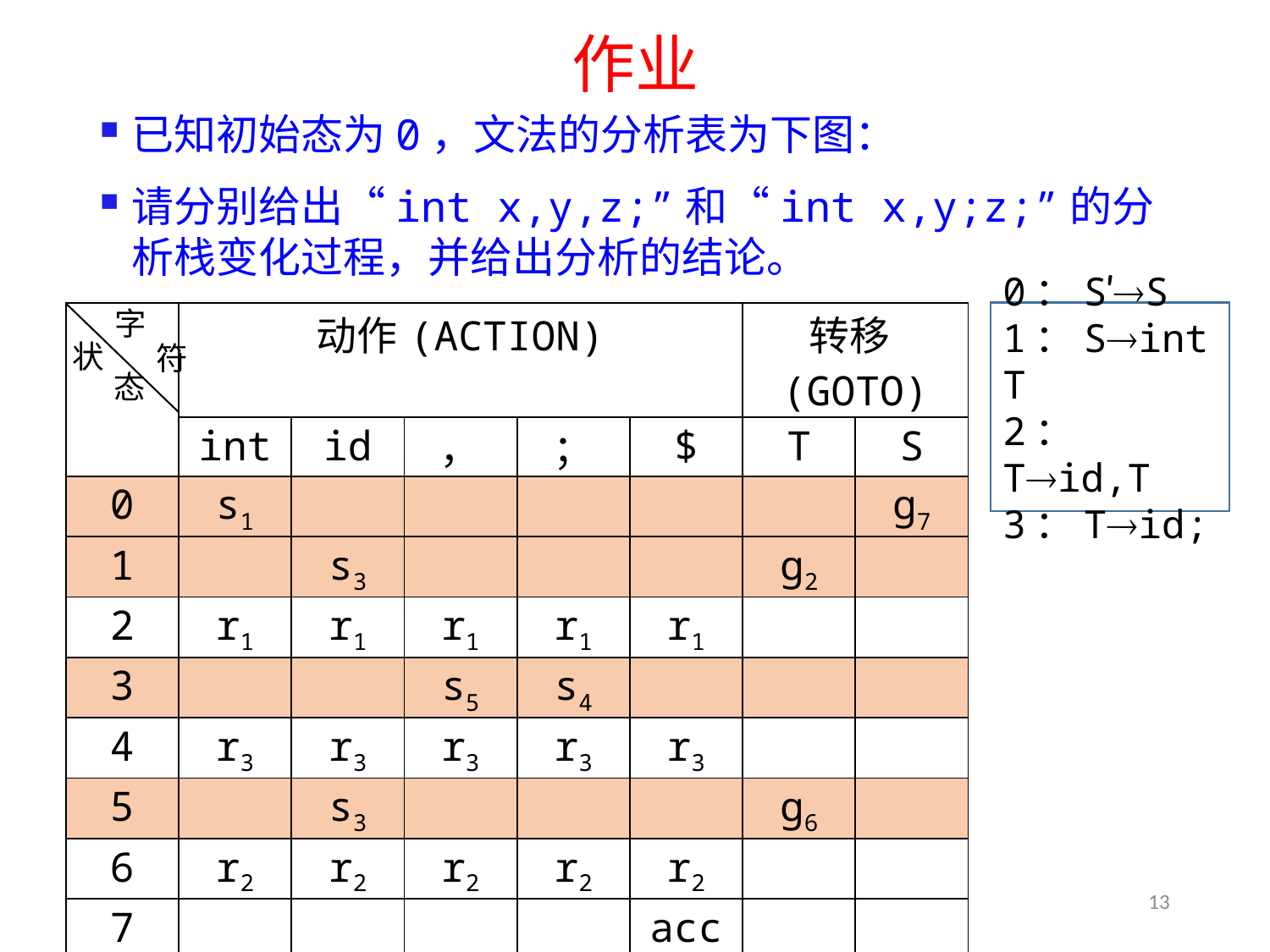

# 作业
已知初始态为0，文法的分析表为下图：
请分别给出“int x,y,z;”和“int x,y;z;”的分析栈变化过程，并给出分析的结论。
字
状
符
态
0：S’→S
1：S→int T
2：T→id,T
3：T→id;
|  | 动作(ACTION) |  |  |  |  | 转移(GOTO) |  |
| --- | --- | --- | --- | --- | --- | --- | --- |
|  | int | id | ， | ； | $ | T | S |
| 0 | s1 |  |  |  |  |  | g7 |
| 1 |  | s3 |  |  |  | g2 |  |
| 2 | r1 | r1 | r1 | r1 | r1 |  |  |
| 3 |  |  | s5 | s4 |  |  |  |
| 4 | r3 | r3 | r3 | r3 | r3 |  |  |
| 5 |  | s3 |  |  |  | g6 |  |
| 6 | r2 | r2 | r2 | r2 | r2 |  |  |
| 7 |  |  |  |  | acc |  |  |
13